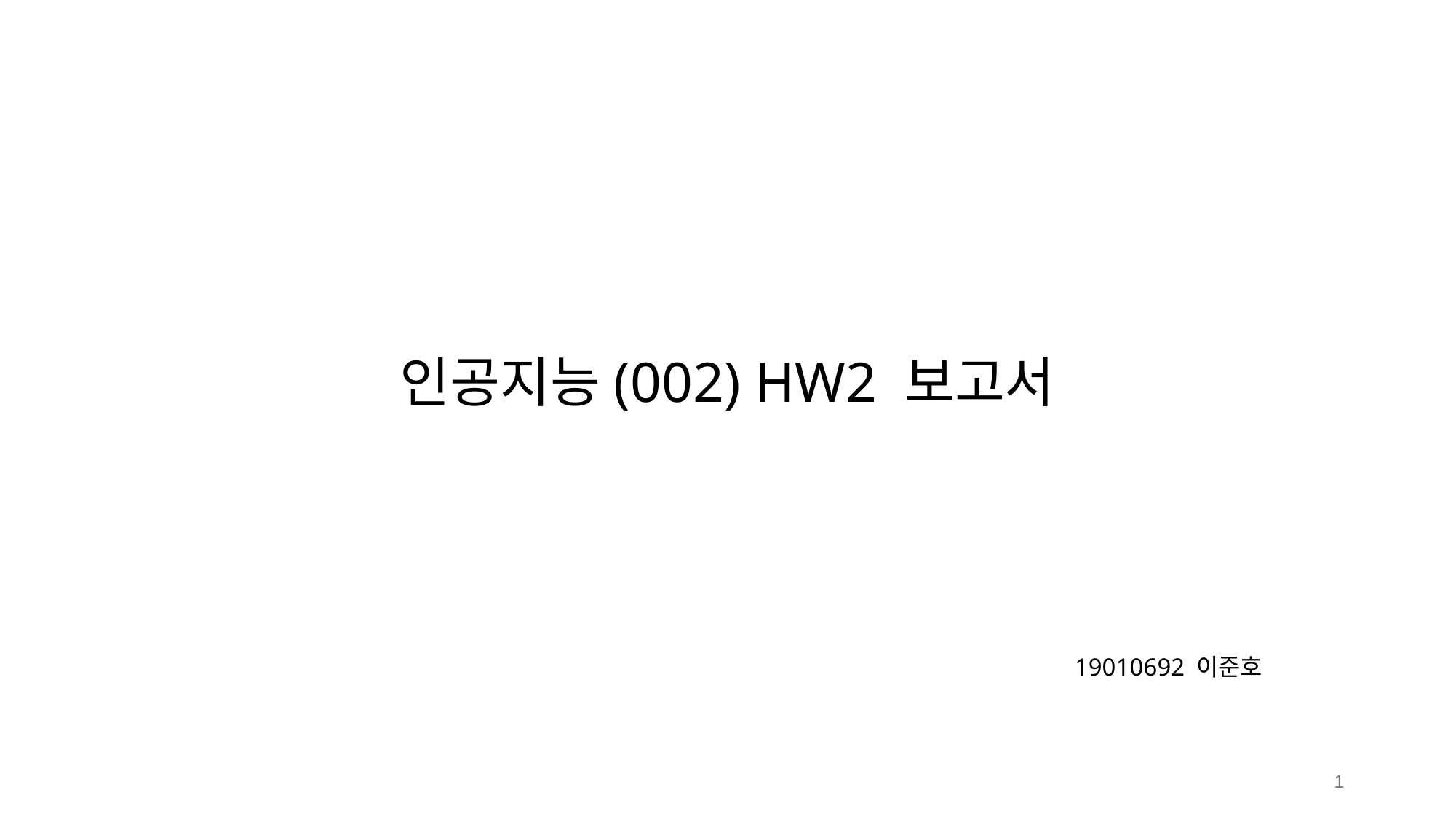

# 인공지능(002) HW2 보고서

19010692 이준호
1